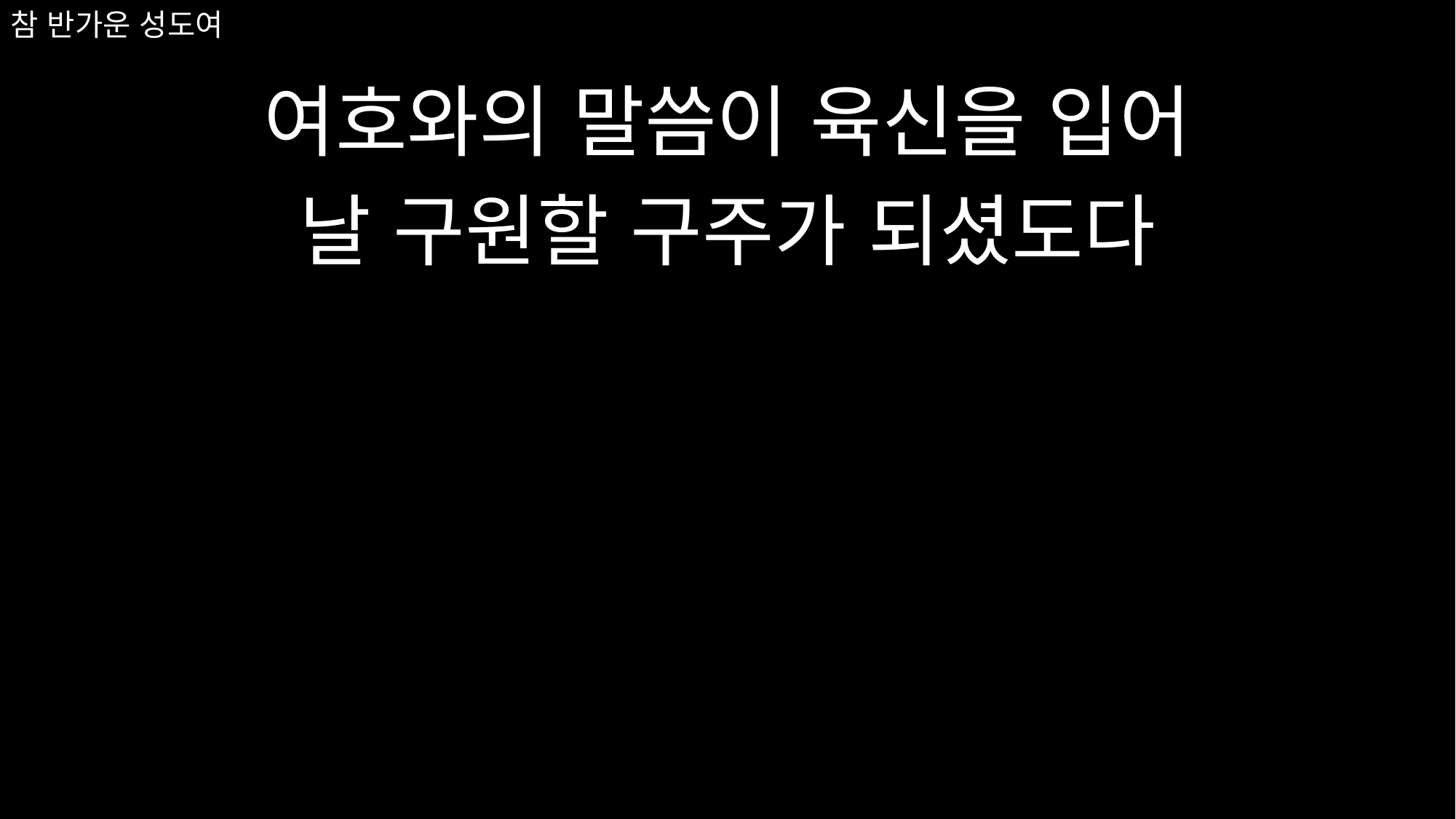

여호와의 말씀이 육신을 입어
날 구원할 구주가 되셨도다

# 참 반가운 성도여